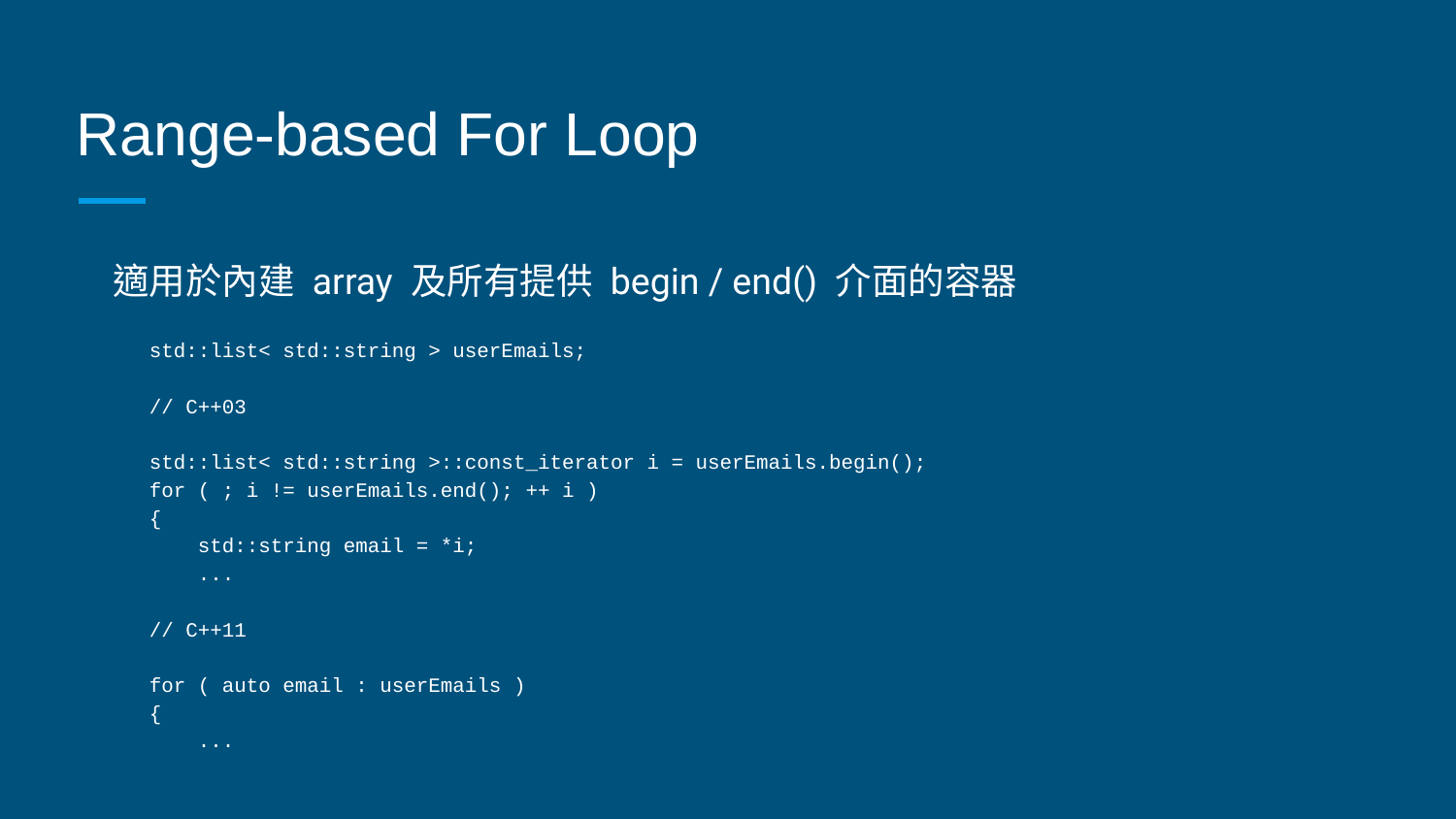

# Range-based For Loop
適用於內建 array 及所有提供 begin / end() 介面的容器
std::list< std::string > userEmails;
// C++03
std::list< std::string >::const_iterator i = userEmails.begin();
for ( ; i != userEmails.end(); ++ i )
{
    std::string email = *i;
    ...
// C++11
for ( auto email : userEmails )
{
    ...